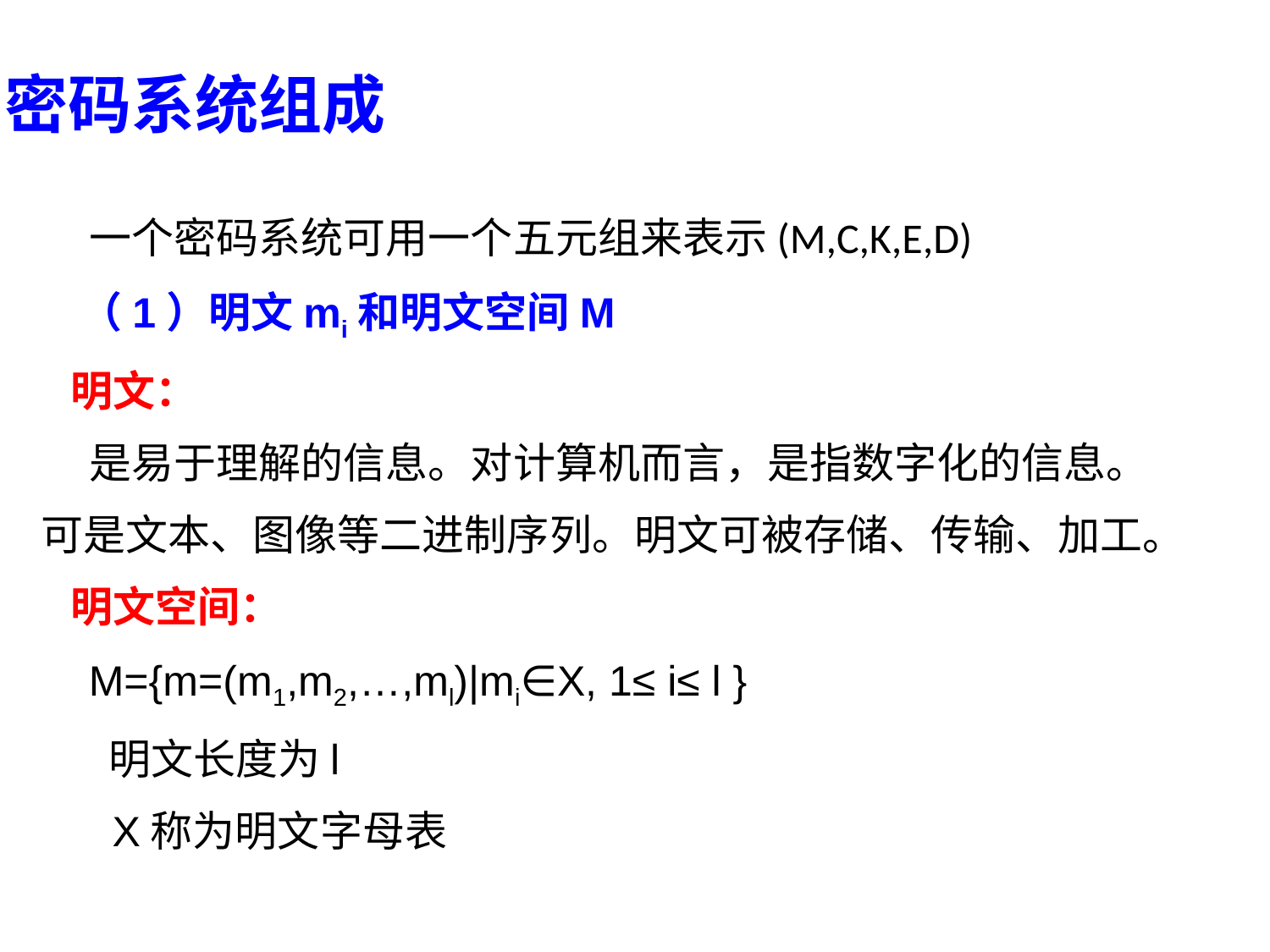

密码系统组成
    一个密码系统可用一个五元组来表示(M,C,K,E,D)
   （1）明文mi和明文空间M
  明文：
    是易于理解的信息。对计算机而言，是指数字化的信息。
可是文本、图像等二进制序列。明文可被存储、传输、加工。
  明文空间：
    M={m=(m1,m2,…,ml)|mi∈X, 1≤ i≤ l }
      明文长度为l
      X称为明文字母表